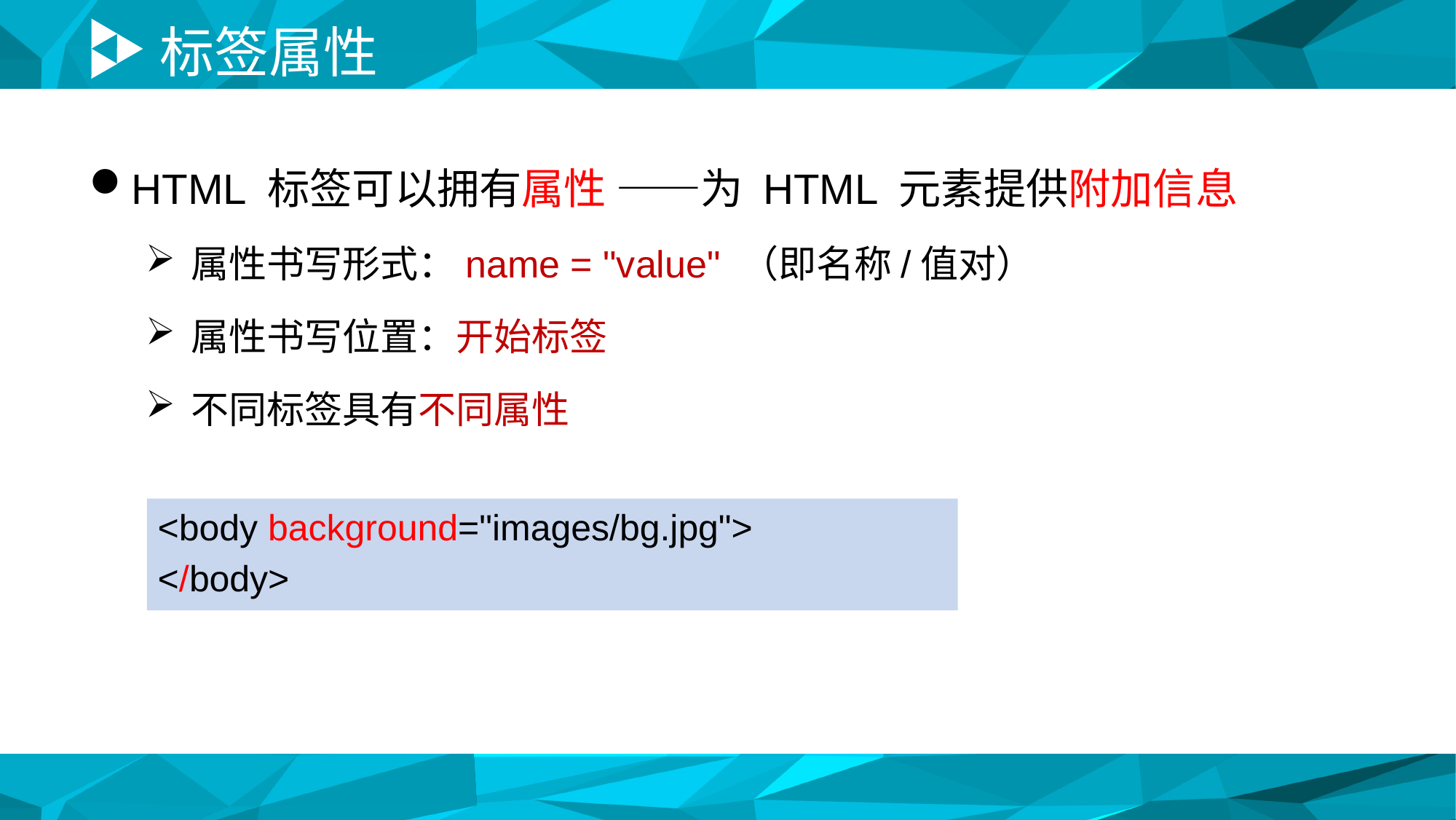

# 标签属性
HTML 标签可以拥有属性 ——为 HTML 元素提供附加信息
属性书写形式：name = "value" （即名称/值对）
属性书写位置：开始标签
不同标签具有不同属性
<body background="images/bg.jpg">
</body>